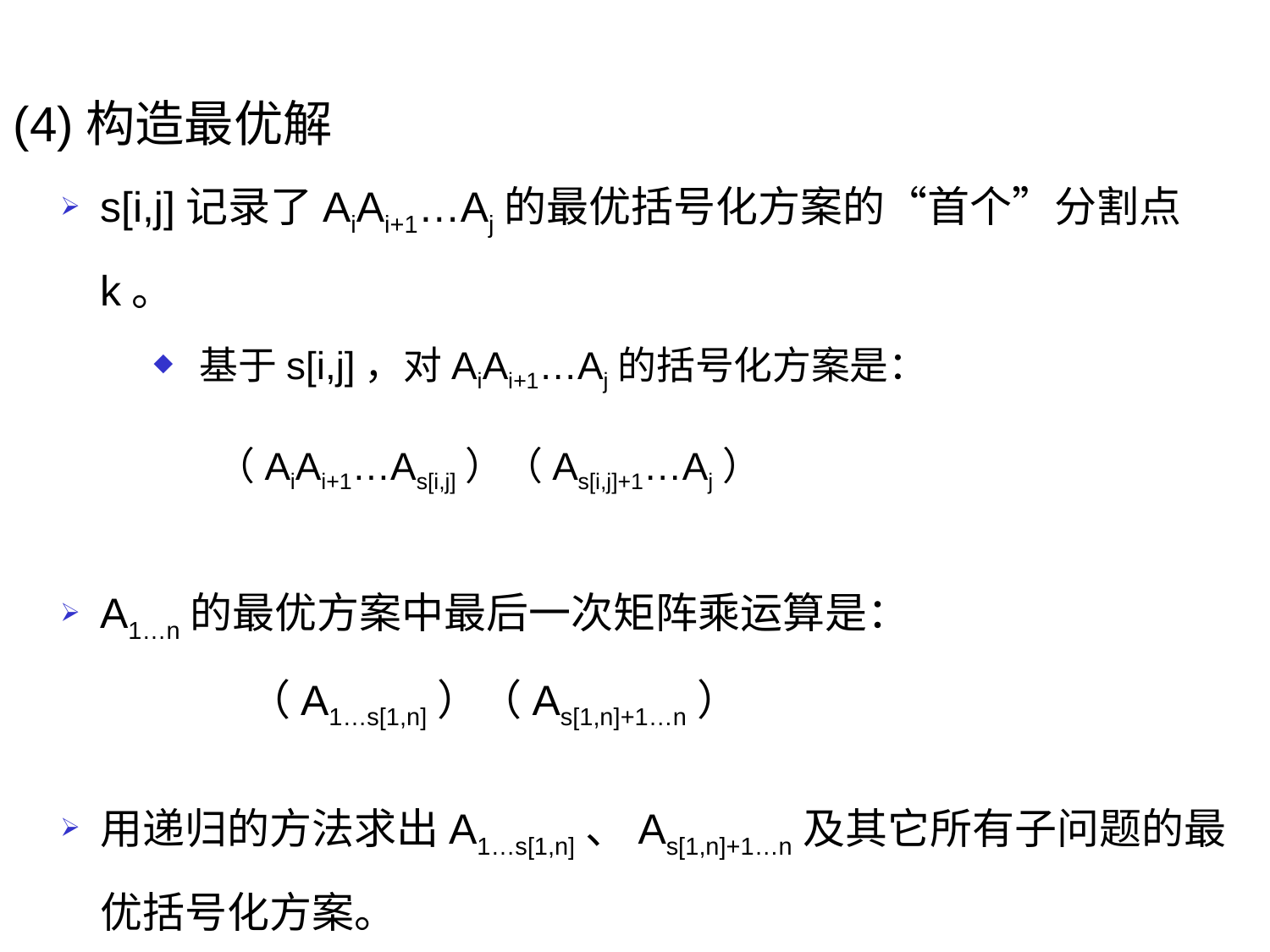

(4)构造最优解
s[i,j]记录了AiAi+1…Aj的最优括号化方案的“首个”分割点k。
基于s[i,j]，对AiAi+1…Aj的括号化方案是：
              （AiAi+1…As[i,j]）（As[i,j]+1…Aj）
A1…n的最优方案中最后一次矩阵乘运算是：
                （A1…s[1,n]）（As[1,n]+1…n）
用递归的方法求出A1…s[1,n]、As[1,n]+1…n及其它所有子问题的最优括号化方案。